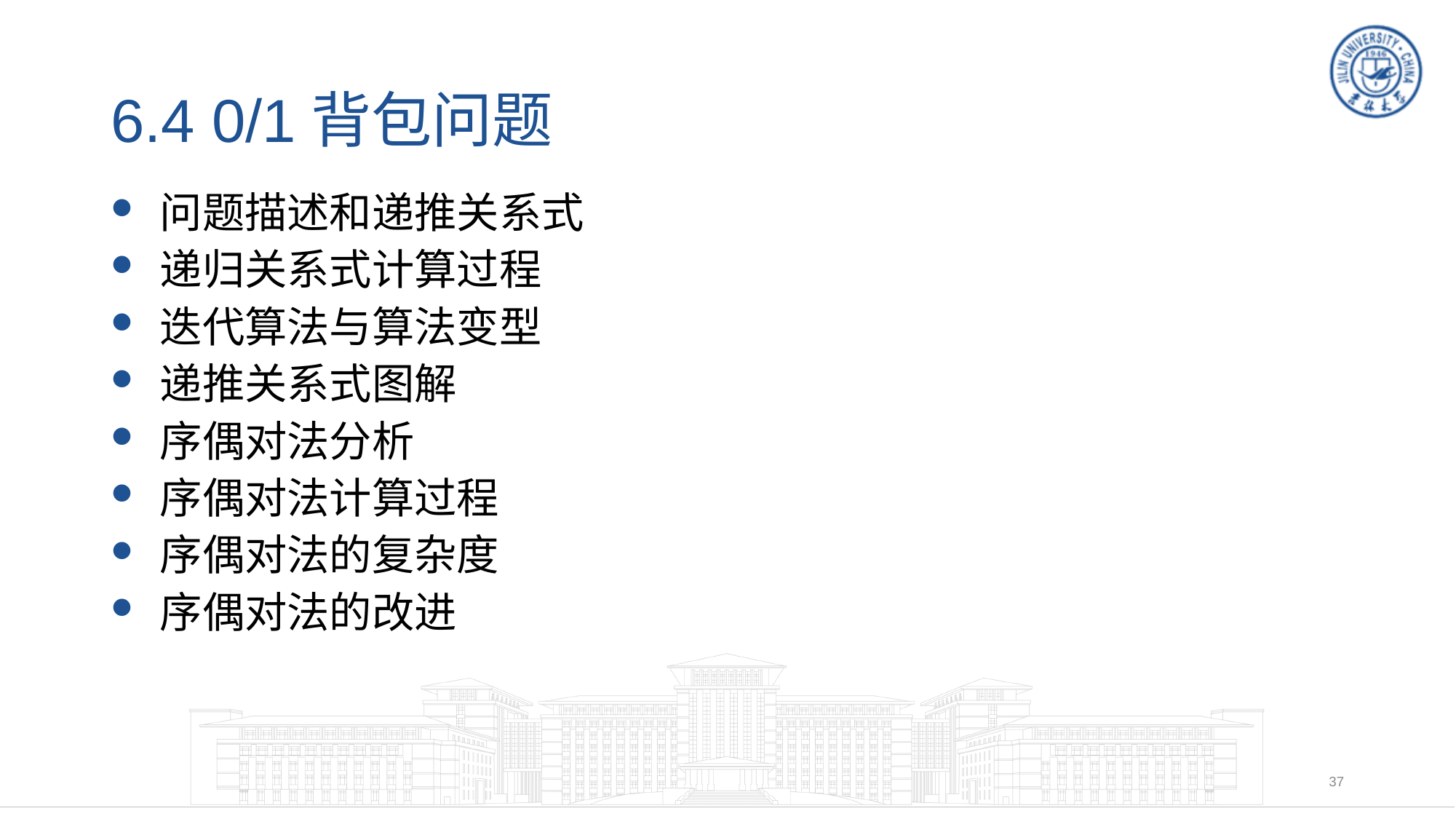

# 6.4 0/1背包问题
 问题描述和递推关系式
 递归关系式计算过程
 迭代算法与算法变型
 递推关系式图解
 序偶对法分析
 序偶对法计算过程
 序偶对法的复杂度
 序偶对法的改进
37